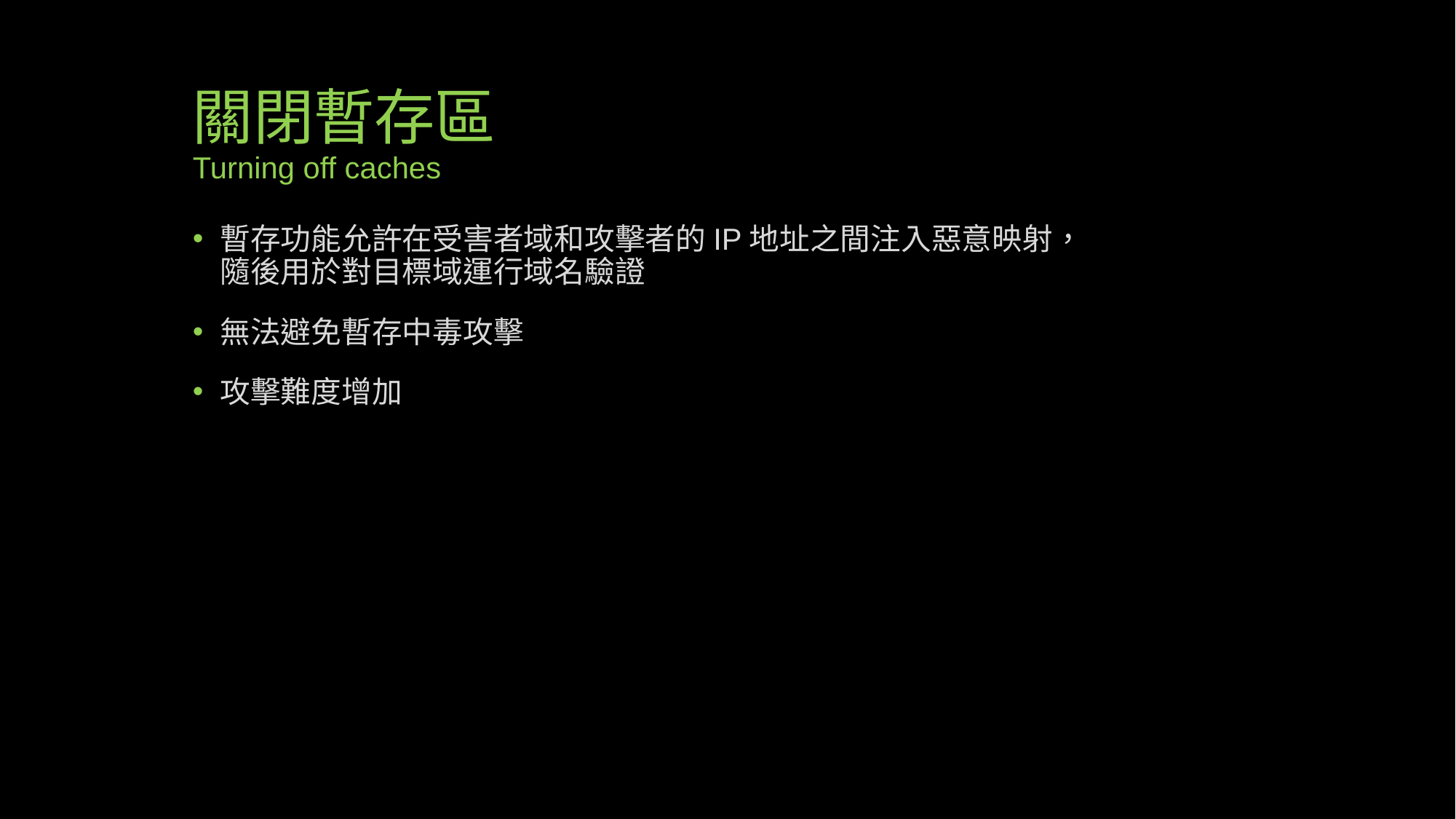

# 關閉暫存區 Turning off caches
暫存功能允許在受害者域和攻擊者的IP地址之間注入惡意映射，
隨後用於對目標域運行域名驗證
無法避免暫存中毒攻擊
攻擊難度增加